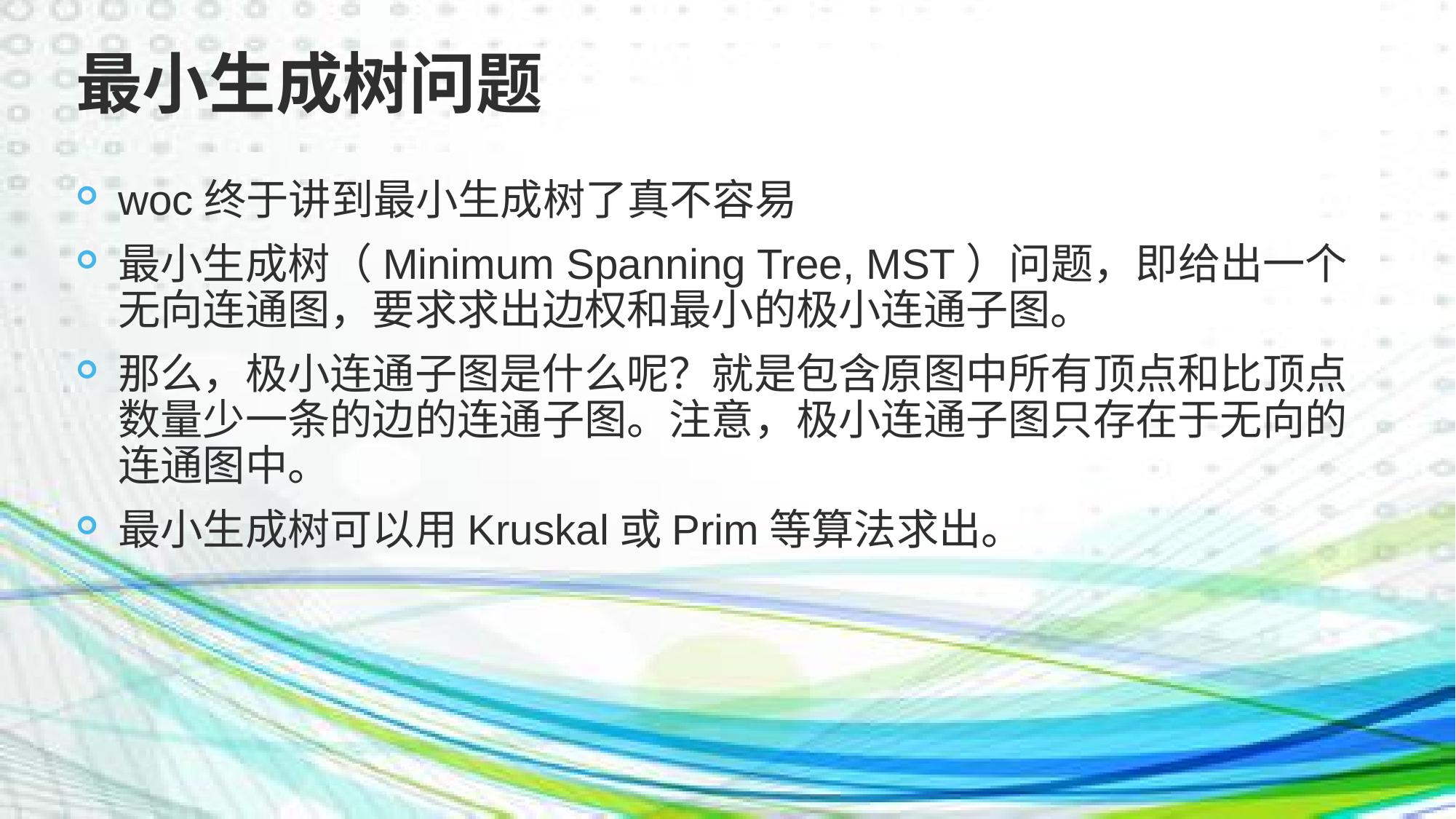

# 最小生成树问题
woc终于讲到最小生成树了真不容易
最小生成树（Minimum Spanning Tree, MST）问题，即给出一个无向连通图，要求求出边权和最小的极小连通子图。
那么，极小连通子图是什么呢？就是包含原图中所有顶点和比顶点数量少一条的边的连通子图。注意，极小连通子图只存在于无向的连通图中。
最小生成树可以用Kruskal或Prim等算法求出。